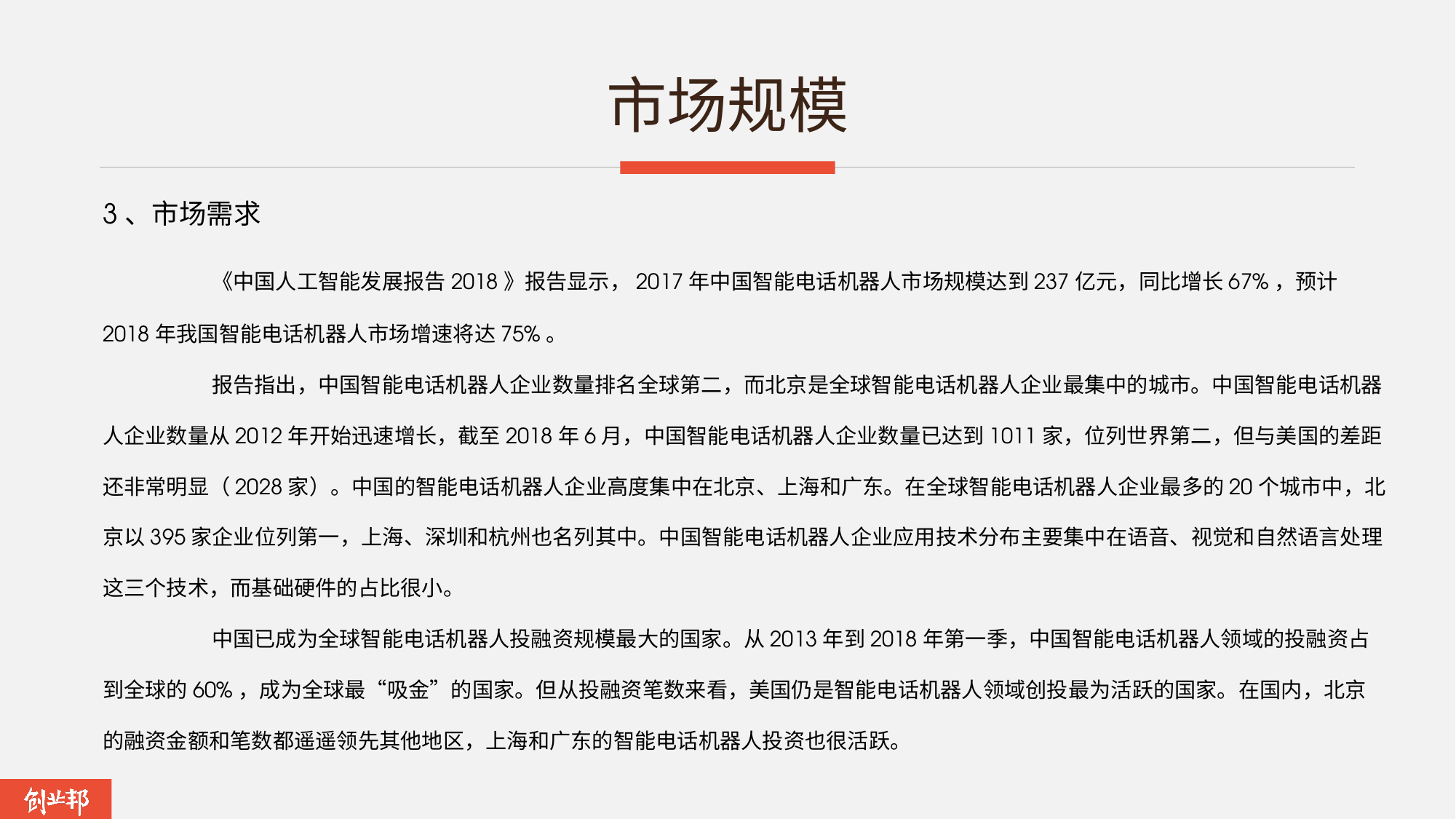

# 市场规模
3、市场需求
	《中国人工智能发展报告2018》报告显示，2017年中国智能电话机器人市场规模达到237亿元，同比增长67%，预计2018年我国智能电话机器人市场增速将达75%。
	报告指出，中国智能电话机器人企业数量排名全球第二，而北京是全球智能电话机器人企业最集中的城市。中国智能电话机器人企业数量从2012年开始迅速增长，截至2018年6月，中国智能电话机器人企业数量已达到1011家，位列世界第二，但与美国的差距还非常明显（2028家）。中国的智能电话机器人企业高度集中在北京、上海和广东。在全球智能电话机器人企业最多的20个城市中，北京以395家企业位列第一，上海、深圳和杭州也名列其中。中国智能电话机器人企业应用技术分布主要集中在语音、视觉和自然语言处理这三个技术，而基础硬件的占比很小。
	中国已成为全球智能电话机器人投融资规模最大的国家。从2013年到2018年第一季，中国智能电话机器人领域的投融资占到全球的60%，成为全球最“吸金”的国家。但从投融资笔数来看，美国仍是智能电话机器人领域创投最为活跃的国家。在国内，北京的融资金额和笔数都遥遥领先其他地区，上海和广东的智能电话机器人投资也很活跃。